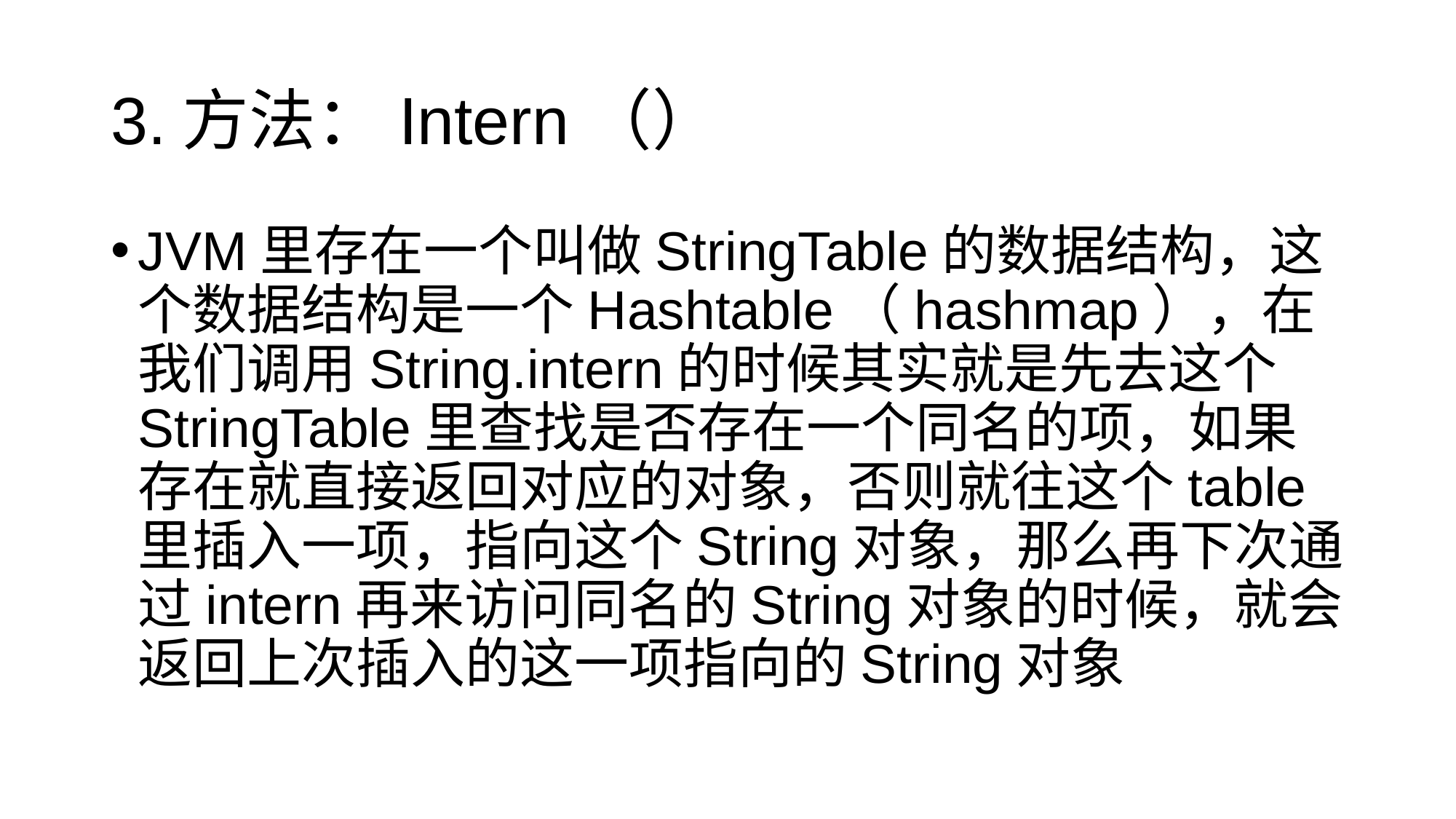

# 3.方法：Intern（）
JVM里存在一个叫做StringTable的数据结构，这个数据结构是一个Hashtable（hashmap），在我们调用String.intern的时候其实就是先去这个StringTable里查找是否存在一个同名的项，如果存在就直接返回对应的对象，否则就往这个table里插入一项，指向这个String对象，那么再下次通过intern再来访问同名的String对象的时候，就会返回上次插入的这一项指向的String对象